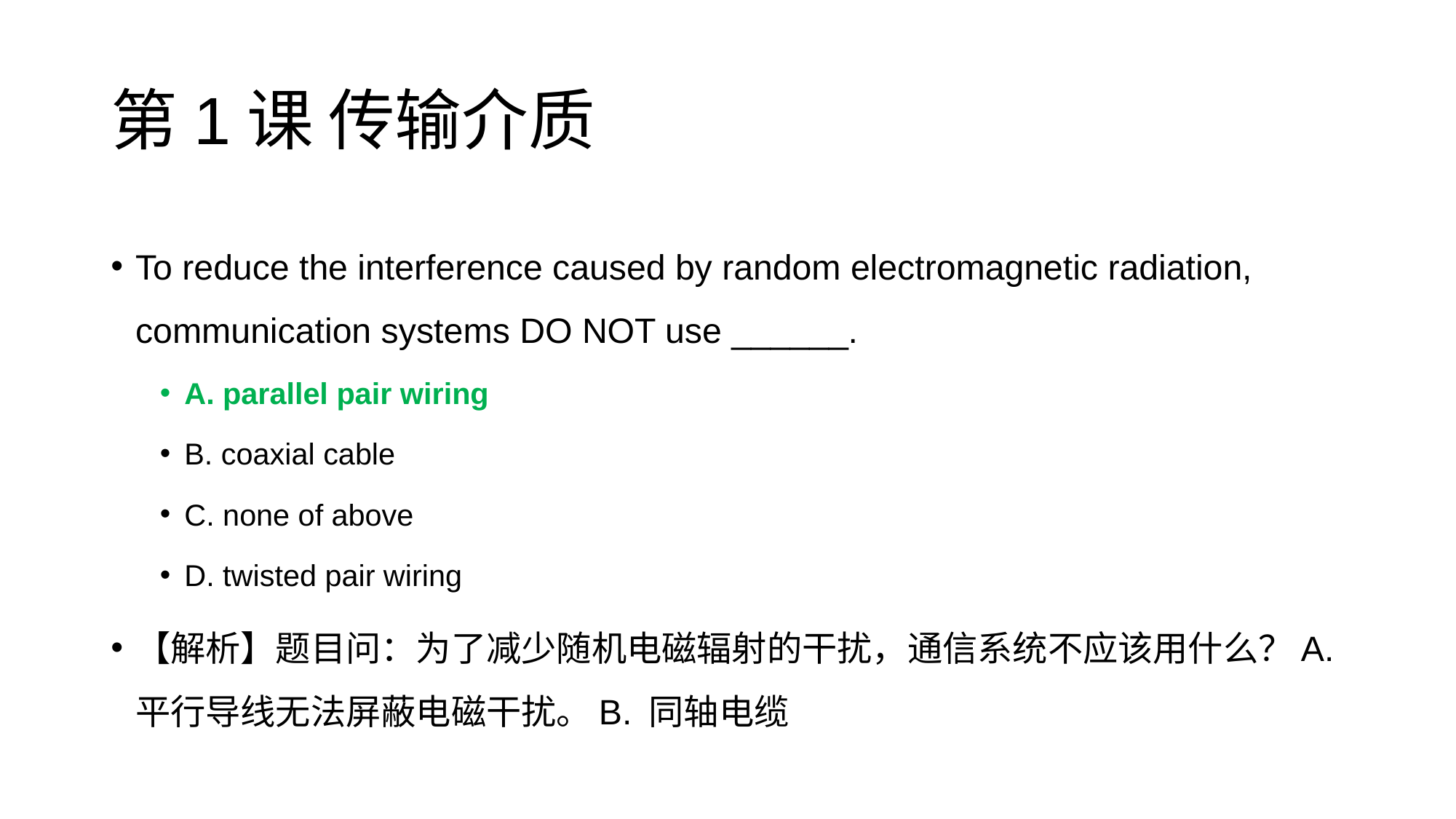

# 第1课 传输介质
To reduce the interference caused by random electromagnetic radiation, communication systems DO NOT use ______.
A. parallel pair wiring
B. coaxial cable
C. none of above
D. twisted pair wiring
【解析】题目问：为了减少随机电磁辐射的干扰，通信系统不应该用什么？A. 平行导线无法屏蔽电磁干扰。B. 同轴电缆